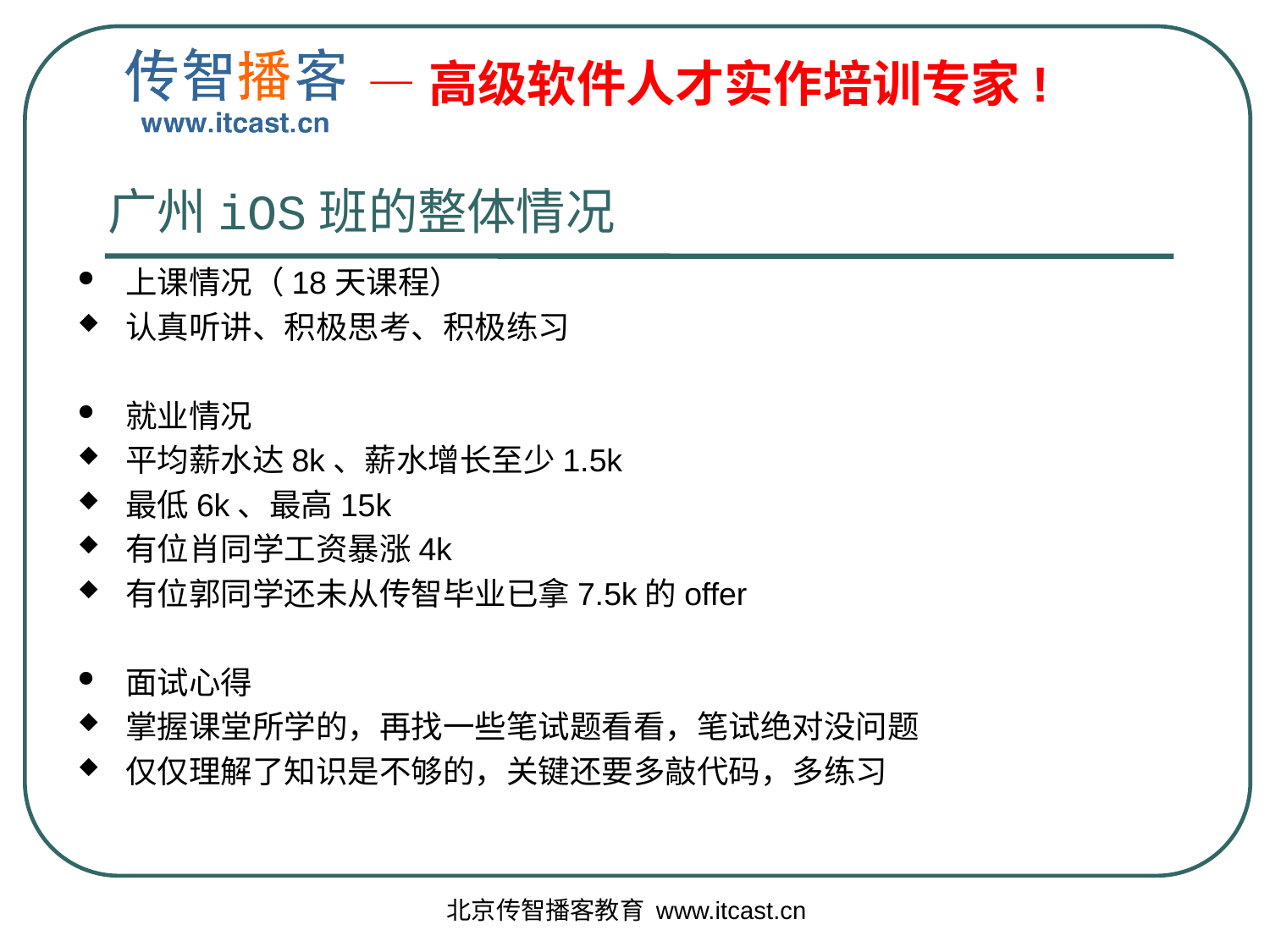

广州iOS班的整体情况
上课情况（18天课程）
认真听讲、积极思考、积极练习

就业情况
平均薪水达8k、薪水增长至少1.5k
最低6k、最高15k
有位肖同学工资暴涨4k
有位郭同学还未从传智毕业已拿7.5k的offer

面试心得
掌握课堂所学的，再找一些笔试题看看，笔试绝对没问题
仅仅理解了知识是不够的，关键还要多敲代码，多练习